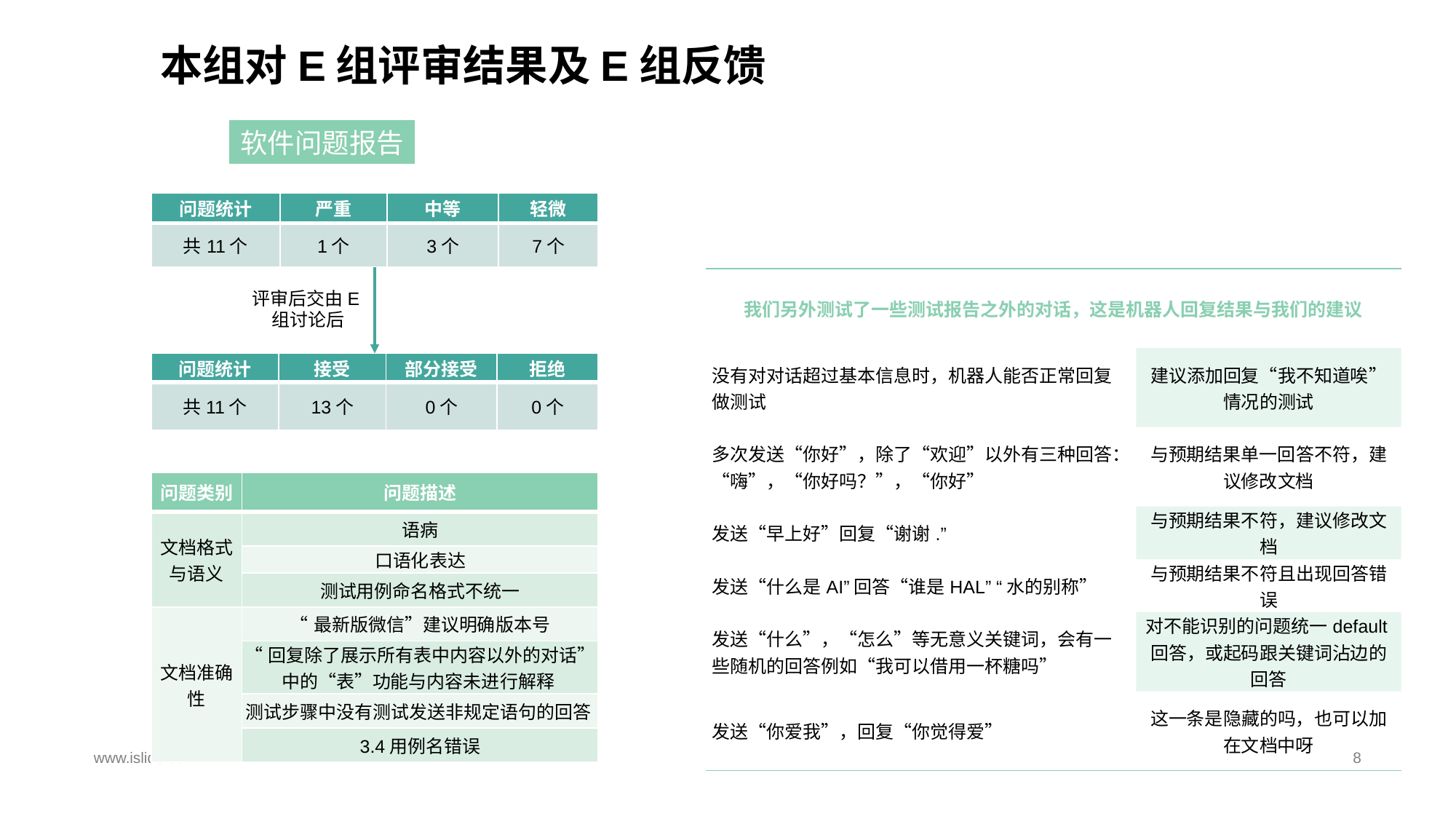

# 本组对E组评审结果及E组反馈
软件问题报告
| 问题统计 | 严重 | 中等 | 轻微 |
| --- | --- | --- | --- |
| 共11个 | 1个 | 3个 | 7个 |
| 我们另外测试了一些测试报告之外的对话，这是机器人回复结果与我们的建议 |  |
| --- | --- |
| 没有对对话超过基本信息时，机器人能否正常回复做测试 | 建议添加回复“我不知道唉”情况的测试 |
| 多次发送“你好”，除了“欢迎”以外有三种回答：“嗨”，“你好吗？”，“你好” | 与预期结果单一回答不符，建议修改文档 |
| 发送“早上好”回复“谢谢.” | 与预期结果不符，建议修改文档 |
| 发送“什么是AI”回答“谁是HAL” “水的别称” | 与预期结果不符且出现回答错误 |
| 发送“什么”，“怎么”等无意义关键词，会有一些随机的回答例如“我可以借用一杯糖吗” | 对不能识别的问题统一default回答，或起码跟关键词沾边的回答 |
| 发送“你爱我”，回复“你觉得爱” | 这一条是隐藏的吗，也可以加在文档中呀 |
评审后交由E组讨论后
| 问题统计 | 接受 | 部分接受 | 拒绝 |
| --- | --- | --- | --- |
| 共11个 | 13个 | 0个 | 0个 |
| 问题类别 | 问题描述 |
| --- | --- |
| 文档格式 与语义 | 语病 |
|  | 口语化表达 |
|  | 测试用例命名格式不统一 |
| 文档准确性 | “最新版微信”建议明确版本号 |
|  | “回复除了展示所有表中内容以外的对话”中的“表”功能与内容未进行解释 |
|  | 测试步骤中没有测试发送非规定语句的回答 |
|  | 3.4用例名错误 |
www.islide.cc
8